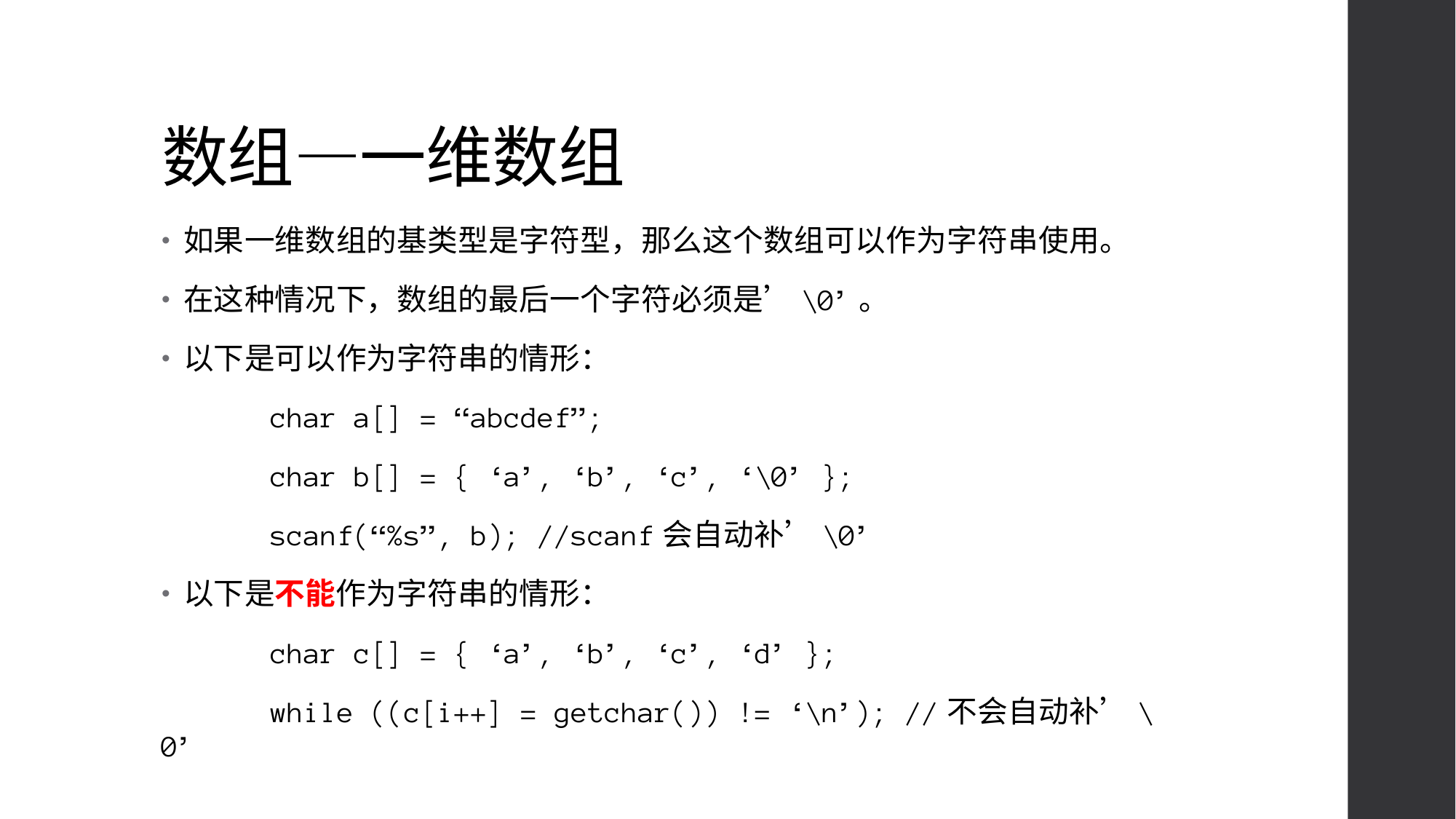

# 数组—一维数组
如果一维数组的基类型是字符型，那么这个数组可以作为字符串使用。
在这种情况下，数组的最后一个字符必须是’\0’。
以下是可以作为字符串的情形：
	char a[] = “abcdef”;
	char b[] = { ‘a’, ‘b’, ‘c’, ‘\0’ };
	scanf(“%s”, b); //scanf会自动补’\0’
以下是不能作为字符串的情形：
	char c[] = { ‘a’, ‘b’, ‘c’, ‘d’ };
	while ((c[i++] = getchar()) != ‘\n’); //不会自动补’\0’